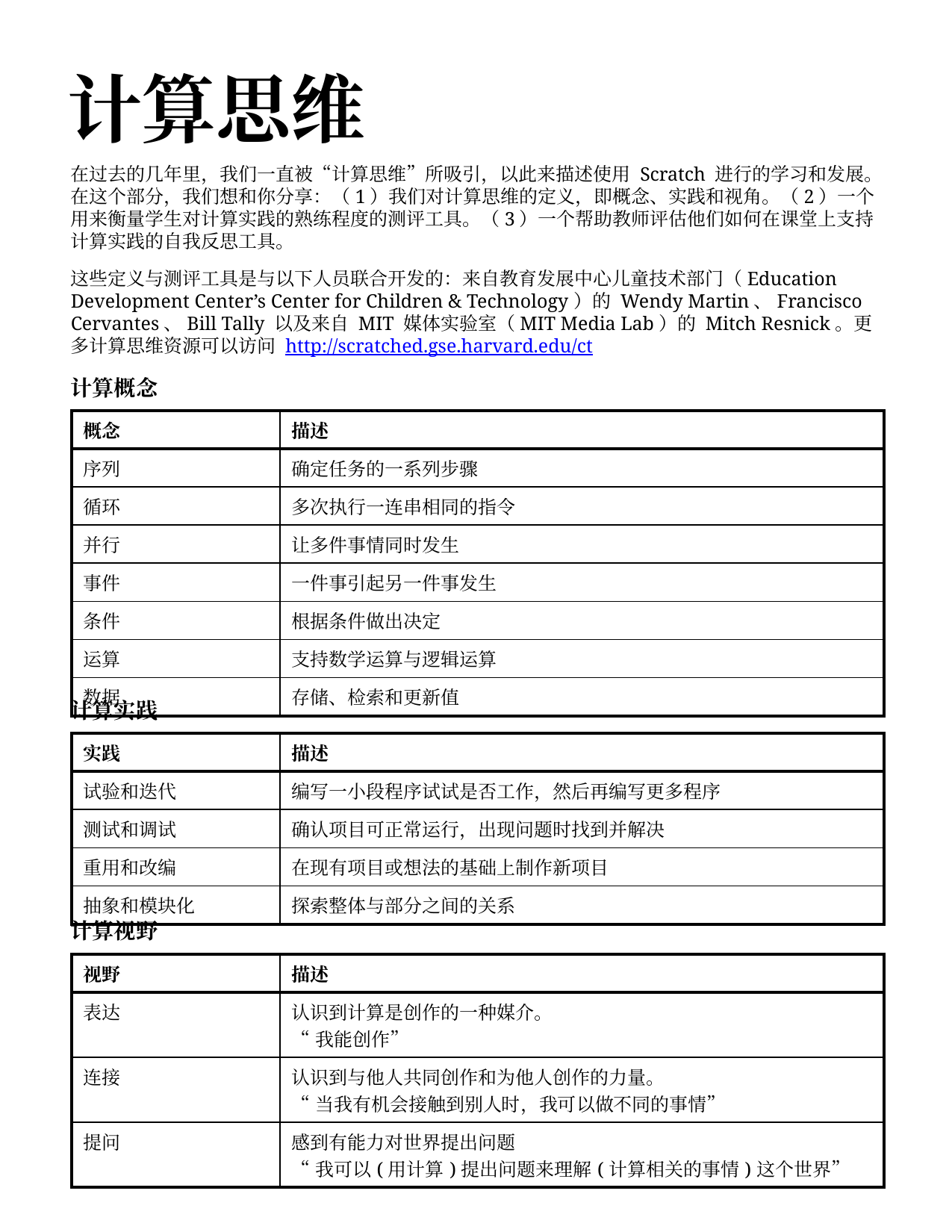

计算思维
在过去的几年里，我们一直被“计算思维”所吸引，以此来描述使用 Scratch 进行的学习和发展。在这个部分，我们想和你分享：（1）我们对计算思维的定义，即概念、实践和视角。（2）一个用来衡量学生对计算实践的熟练程度的测评工具。（3）一个帮助教师评估他们如何在课堂上支持计算实践的自我反思工具。

这些定义与测评工具是与以下人员联合开发的：来自教育发展中心儿童技术部门（Education Development Center’s Center for Children & Technology）的 Wendy Martin、Francisco Cervantes、Bill Tally 以及来自 MIT 媒体实验室（MIT Media Lab）的 Mitch Resnick。更多计算思维资源可以访问 http://scratched.gse.harvard.edu/ct
计算概念
| 概念 | 描述 |
| --- | --- |
| 序列 | 确定任务的一系列步骤 |
| 循环 | 多次执行一连串相同的指令 |
| 并行 | 让多件事情同时发生 |
| 事件 | 一件事引起另一件事发生 |
| 条件 | 根据条件做出决定 |
| 运算 | 支持数学运算与逻辑运算 |
| 数据 | 存储、检索和更新值 |
计算实践
| 实践 | 描述 |
| --- | --- |
| 试验和迭代 | 编写一小段程序试试是否工作，然后再编写更多程序 |
| 测试和调试 | 确认项目可正常运行，出现问题时找到并解决 |
| 重用和改编 | 在现有项目或想法的基础上制作新项目 |
| 抽象和模块化 | 探索整体与部分之间的关系 |
计算视野

| 视野 | 描述 |
| --- | --- |
| 表达 | 认识到计算是创作的一种媒介。 “我能创作” |
| 连接 | 认识到与他人共同创作和为他人创作的力量。 “当我有机会接触到别人时，我可以做不同的事情” |
| 提问 | 感到有能力对世界提出问题 “我可以(用计算)提出问题来理解(计算相关的事情)这个世界” |